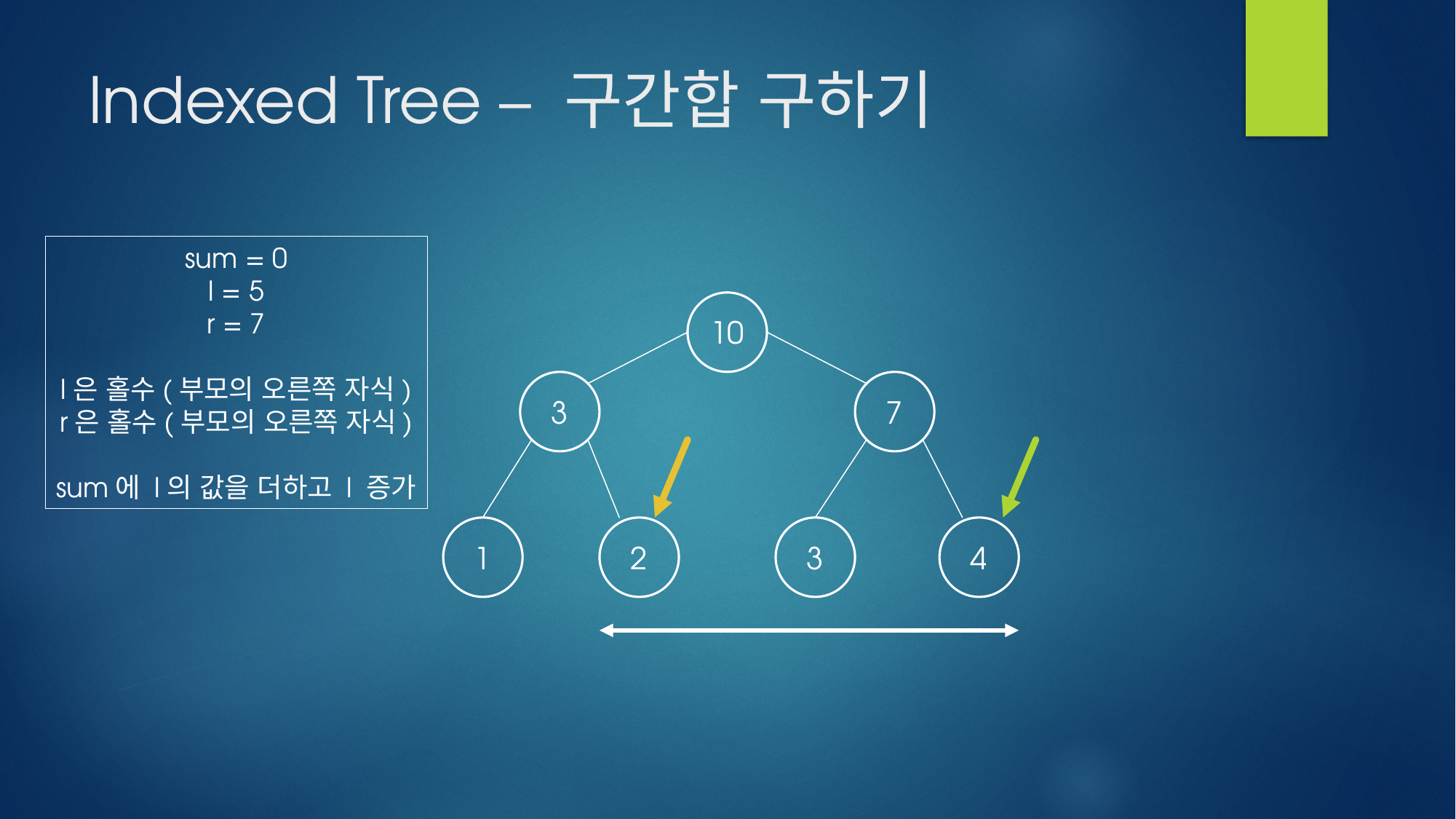

# Indexed Tree – 구간합 구하기
sum = 0
l = 5
r = 7

l은 홀수(부모의 오른쪽 자식)
r은 홀수(부모의 오른쪽 자식)

sum에 l의 값을 더하고 l 증가
10
3
7
4
1
2
3